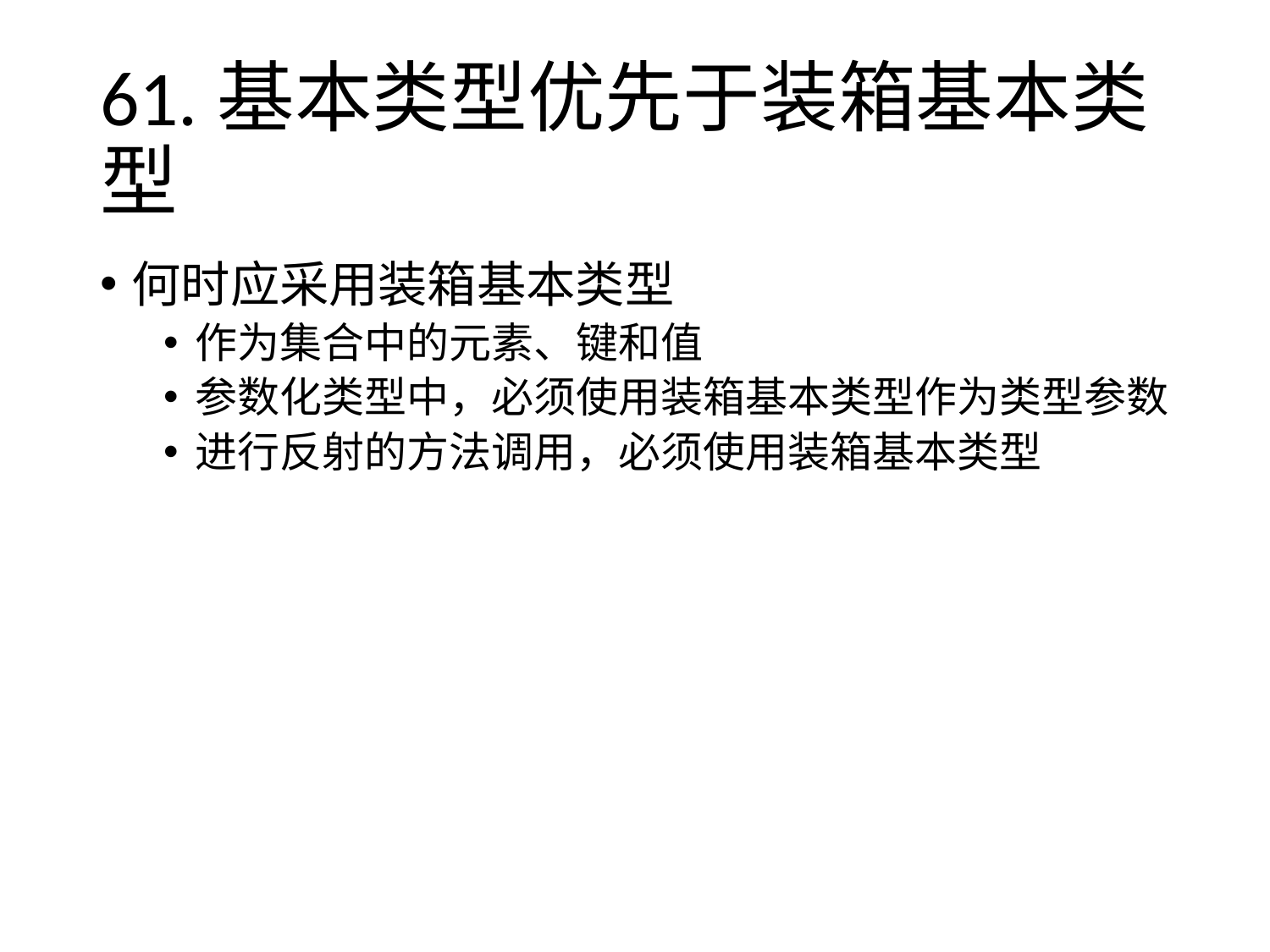

# 61.基本类型优先于装箱基本类型
何时应采用装箱基本类型
作为集合中的元素、键和值
参数化类型中，必须使用装箱基本类型作为类型参数
进行反射的方法调用，必须使用装箱基本类型